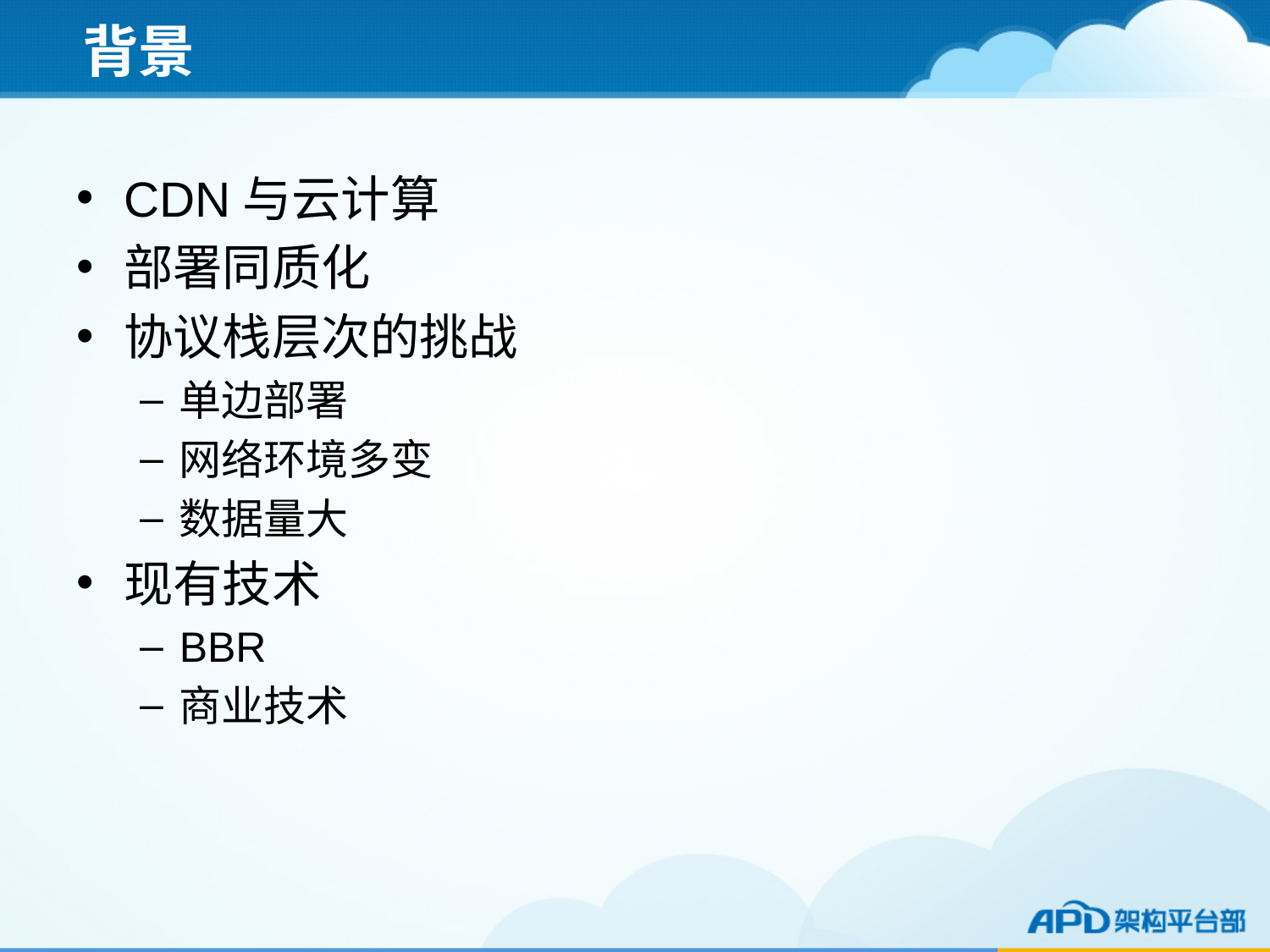

# 背景
CDN与云计算
部署同质化
协议栈层次的挑战
单边部署
网络环境多变
数据量大
现有技术
BBR
商业技术